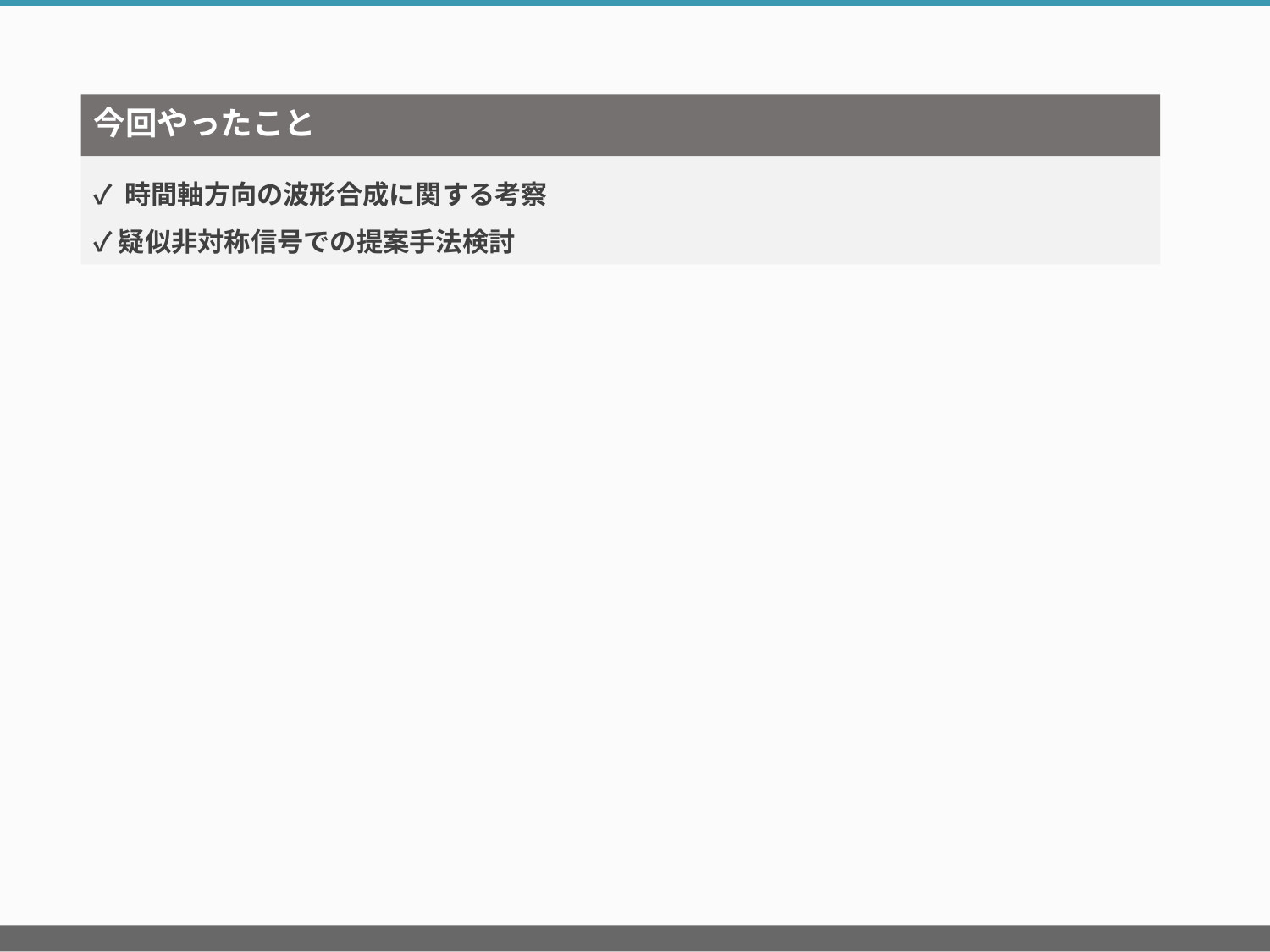

今回やったこと
✓ 時間軸方向の波形合成に関する考察
✓ 疑似非対称信号での提案手法検討